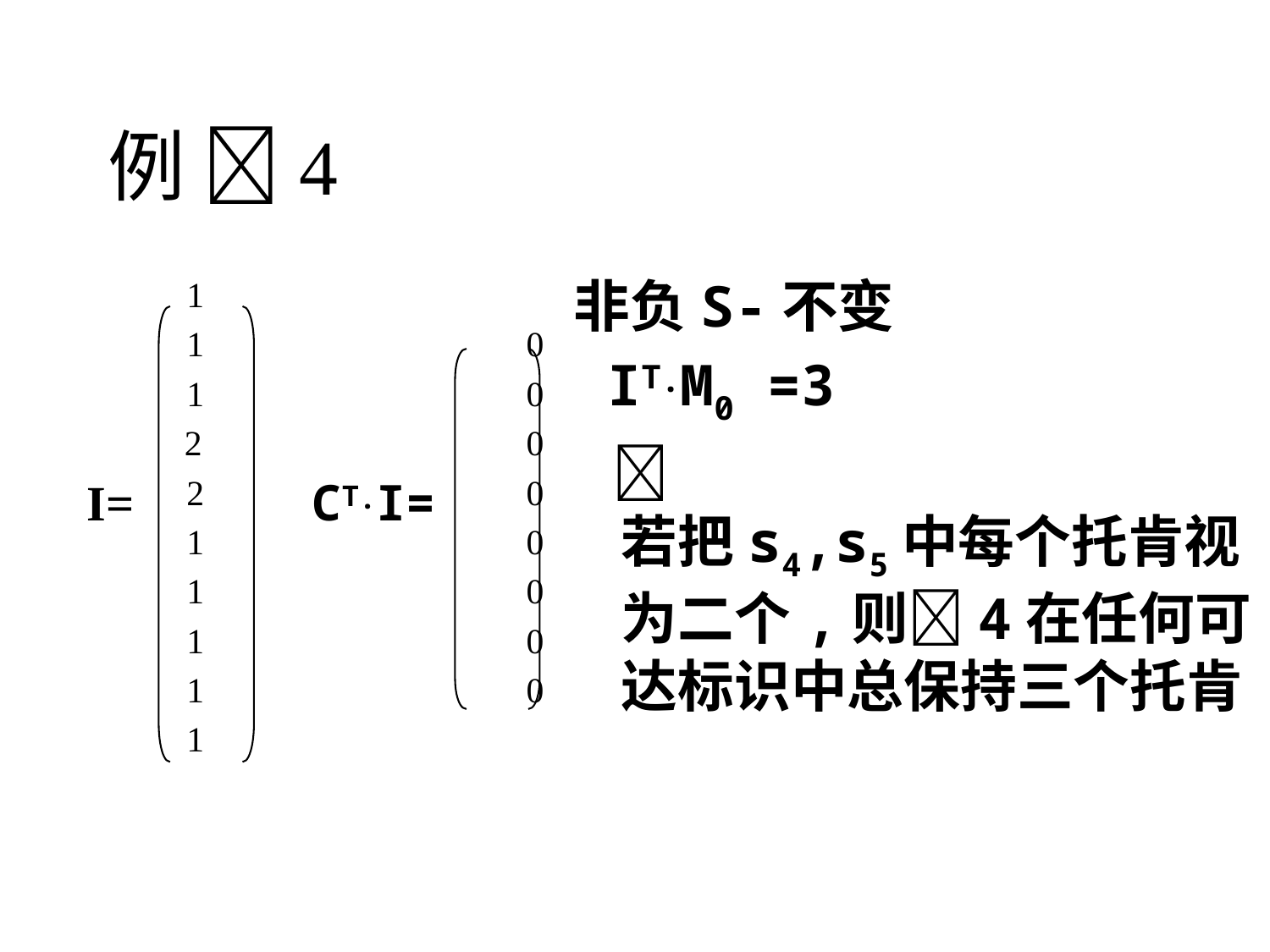

# 例 ∑4
非负S-不变
 IT.M0 =3
   ⇓
若把s4,s5中每个托肯视
为二个,则∑4在任何可达标识中总保持三个托肯
          1
          1 			0
          1 			0
 	     2 			0
          2 			0
          1 			0
          1 			0
          1 			0
          1 			0
          1

I=
CT.I=